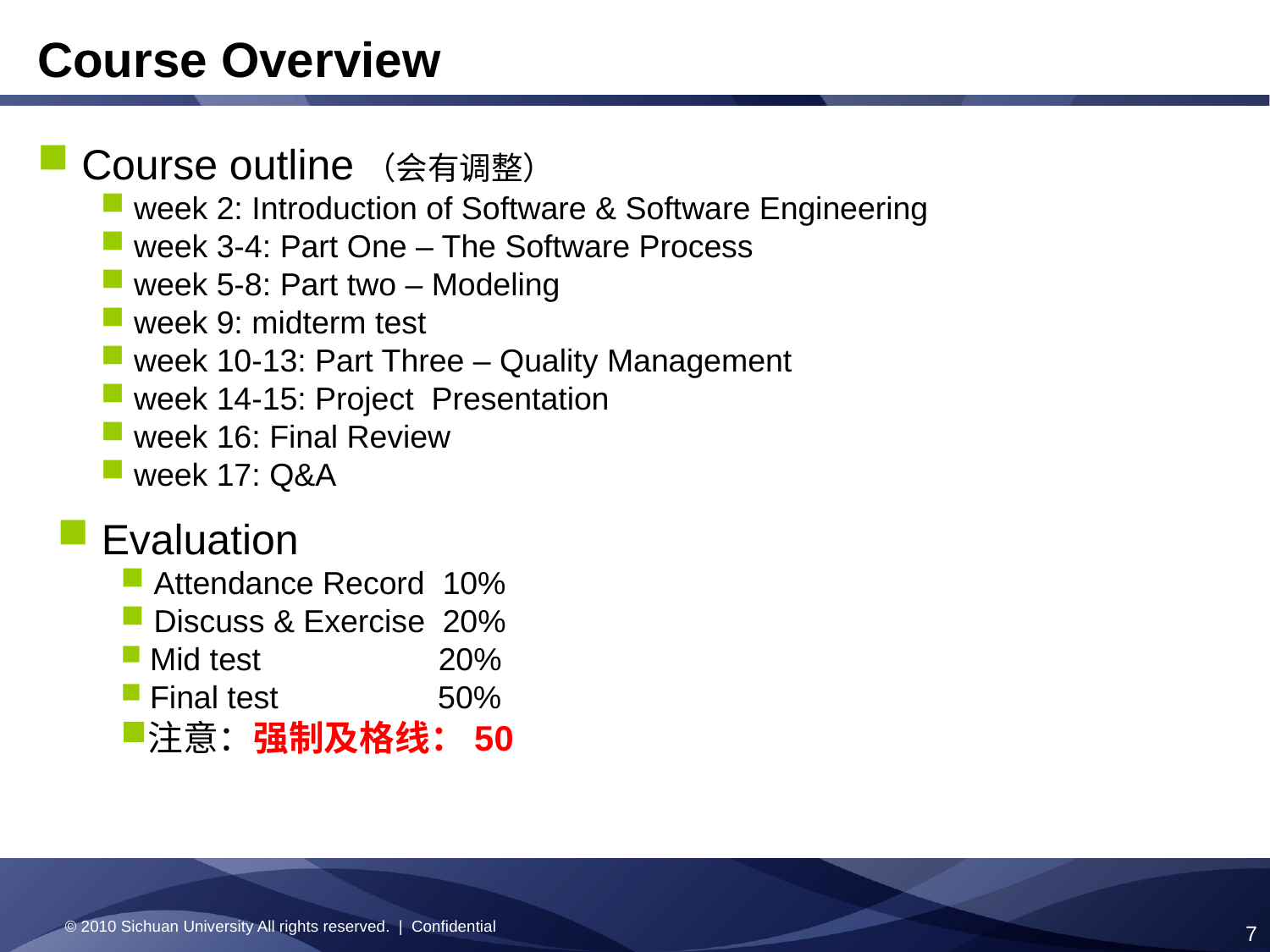

Course Overview
 Course outline（会有调整）
 week 2: Introduction of Software & Software Engineering
 week 3-4: Part One – The Software Process
 week 5-8: Part two – Modeling
 week 9: midterm test
 week 10-13: Part Three – Quality Management
 week 14-15: Project  Presentation
 week 16: Final Review
 week 17: Q&A
 Evaluation
 Attendance Record  10%
 Discuss & Exercise  20%
 Mid test                    20%
 Final test                  50%
注意：强制及格线：50

© 2010 Sichuan University All rights reserved.  |  Confidential
7